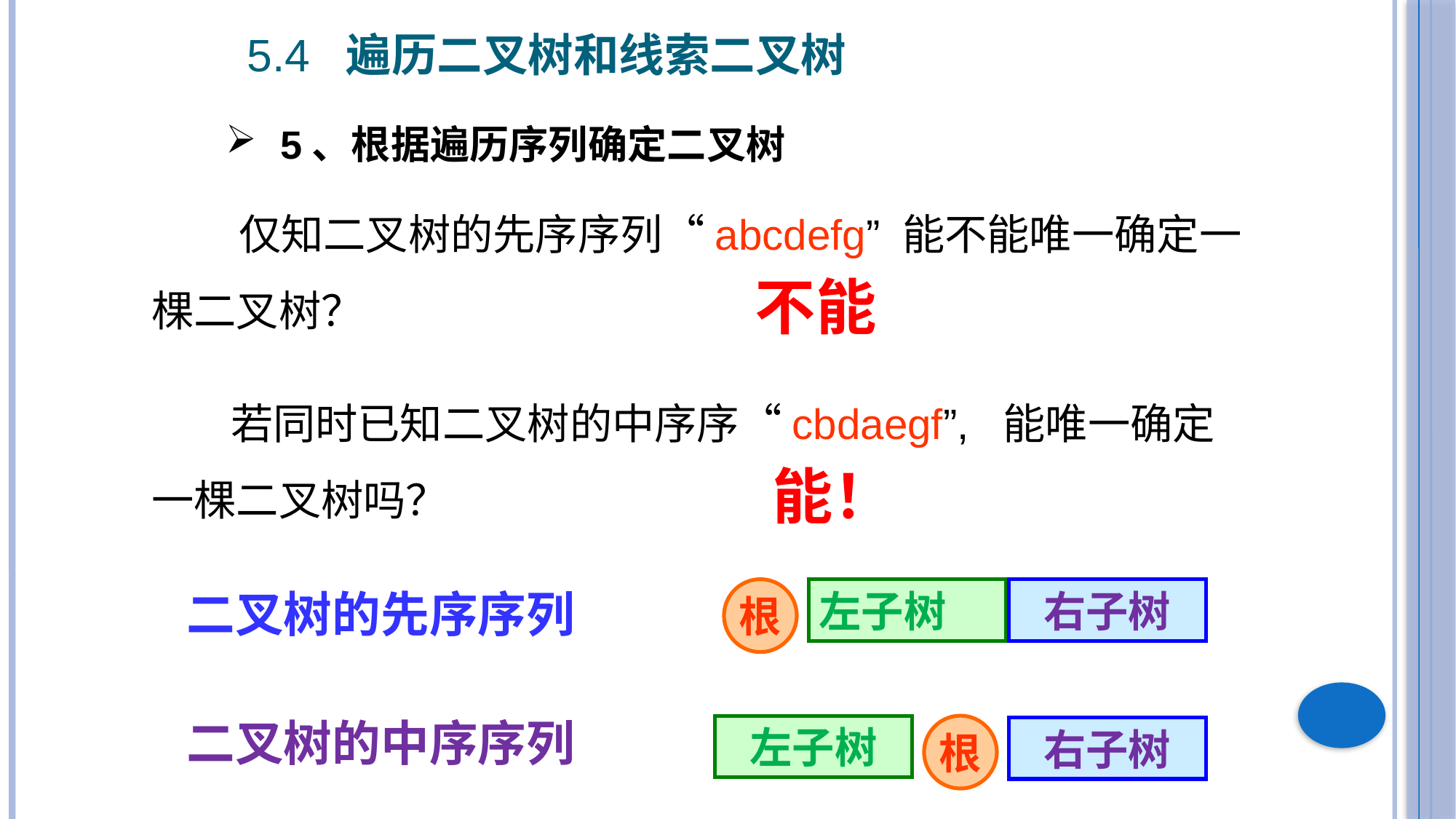

5.4  遍历二叉树和线索二叉树
5、根据遍历序列确定二叉树
             仅知二叉树的先序序列“abcdefg” 能不能唯一确定一棵二叉树？
不能
         若同时已知二叉树的中序序“cbdaegf”,  能唯一确定一棵二叉树吗？
能！
二叉树的先序序列
根
左子树
右子树
二叉树的中序序列
左子树
根
右子树